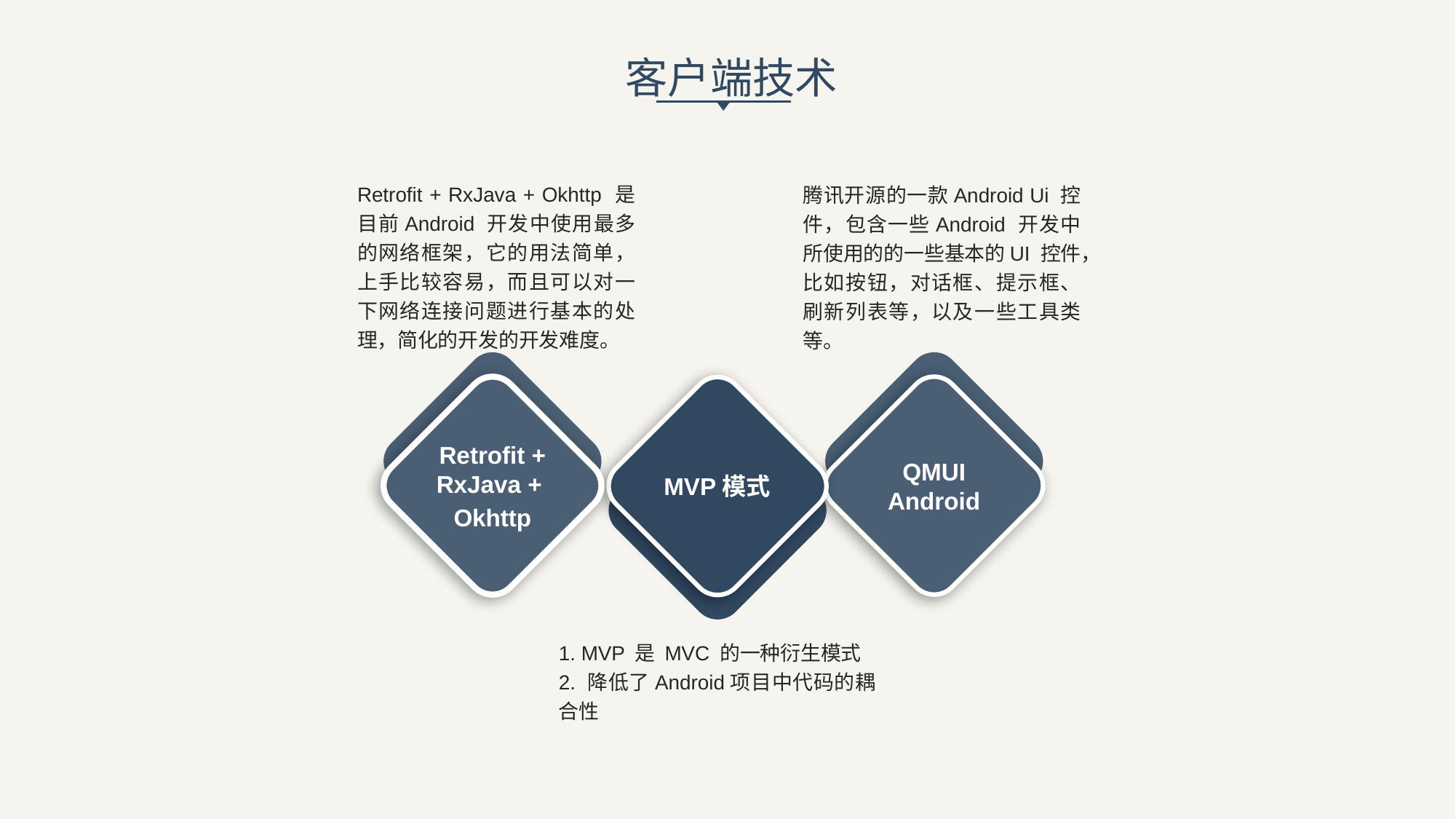

客户端技术
Retrofit + RxJava + Okhttp 是目前Android 开发中使用最多的网络框架，它的用法简单，上手比较容易，而且可以对一下网络连接问题进行基本的处理，简化的开发的开发难度。
腾讯开源的一款Android Ui 控件，包含一些Android 开发中所使用的的一些基本的UI 控件，比如按钮，对话框、提示框、刷新列表等，以及一些工具类等。

Retrofit + RxJava +
Okhttp
MVP模式
QMUI Android
1. MVP 是 MVC 的一种衍生模式
2. 降低了Android项目中代码的耦合性
延迟符号